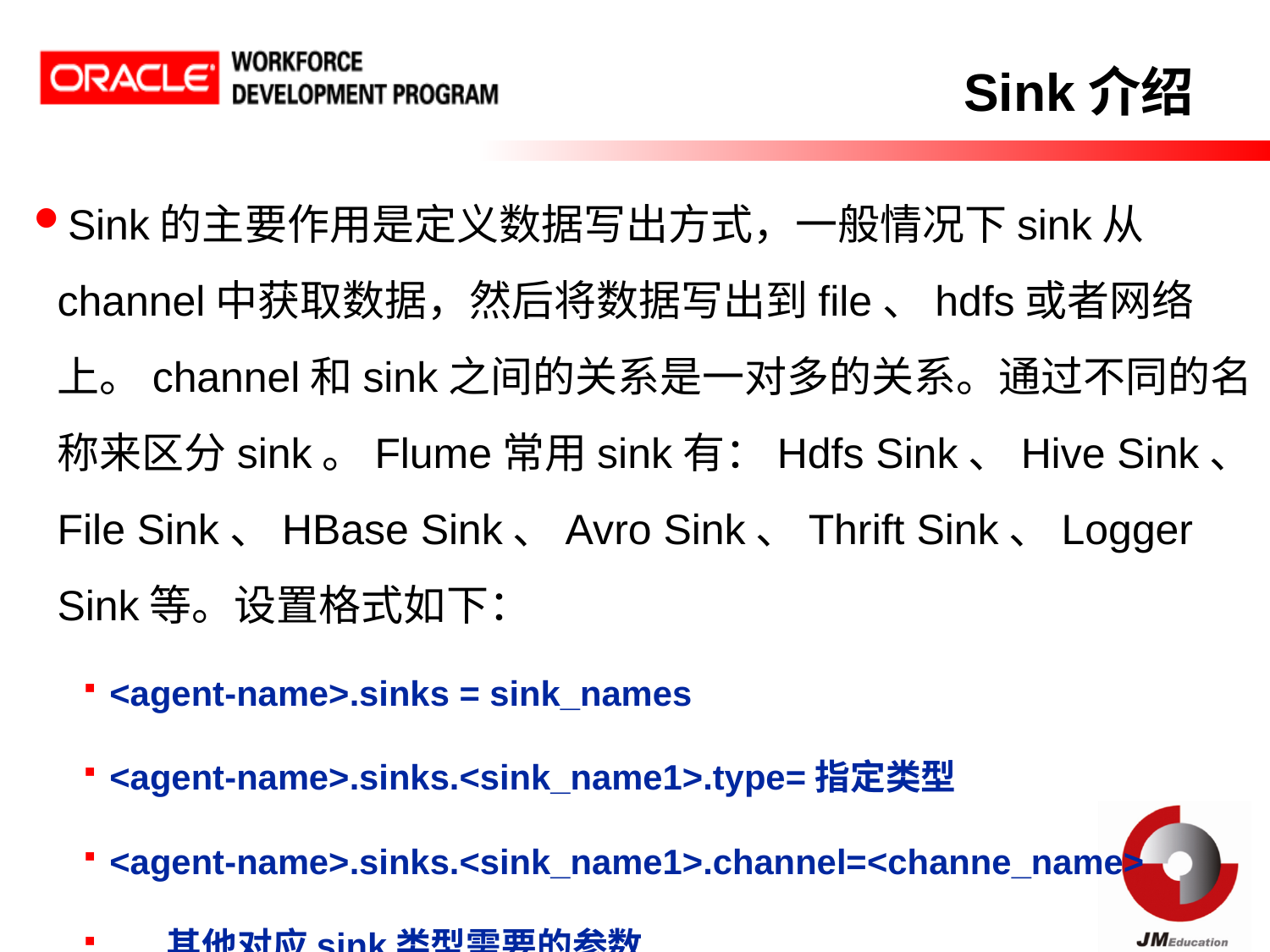

Sink介绍
Sink的主要作用是定义数据写出方式，一般情况下sink从channel中获取数据，然后将数据写出到file、hdfs或者网络上。channel和sink之间的关系是一对多的关系。通过不同的名称来区分sink。Flume常用sink有：Hdfs Sink、Hive Sink、File Sink、HBase Sink、Avro Sink、Thrift Sink、Logger Sink等。设置格式如下：
<agent-name>.sinks = sink_names
<agent-name>.sinks.<sink_name1>.type=指定类型
<agent-name>.sinks.<sink_name1>.channel=<channe_name>
.... 其他对应sink类型需要的参数